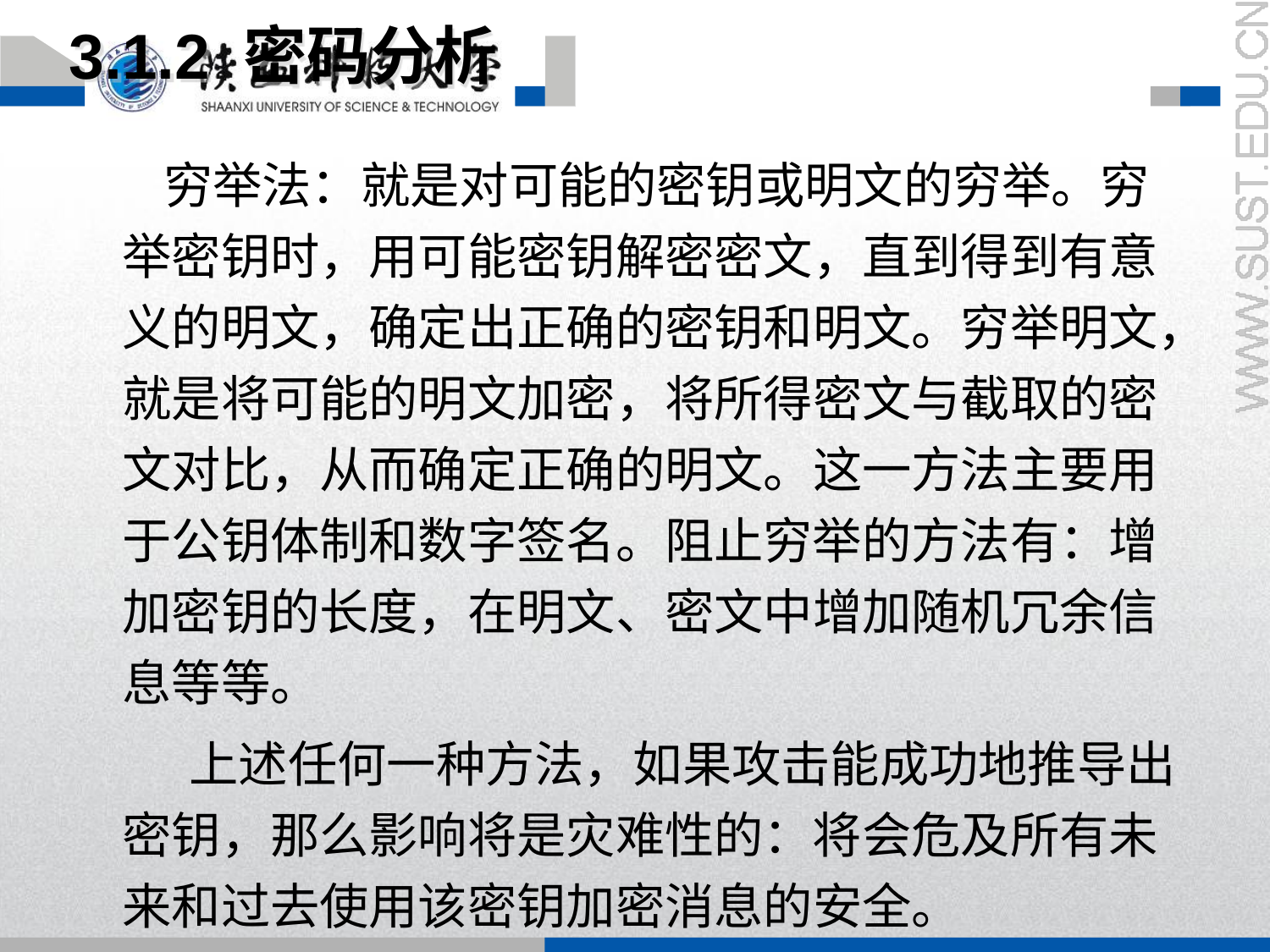

3.1.2 密码分析
       穷举法：就是对可能的密钥或明文的穷举。穷举密钥时，用可能密钥解密密文，直到得到有意义的明文，确定出正确的密钥和明文。穷举明文，就是将可能的明文加密，将所得密文与截取的密文对比，从而确定正确的明文。这一方法主要用于公钥体制和数字签名。阻止穷举的方法有：增加密钥的长度，在明文、密文中增加随机冗余信息等等。
	     上述任何一种方法，如果攻击能成功地推导出密钥，那么影响将是灾难性的：将会危及所有未来和过去使用该密钥加密消息的安全。